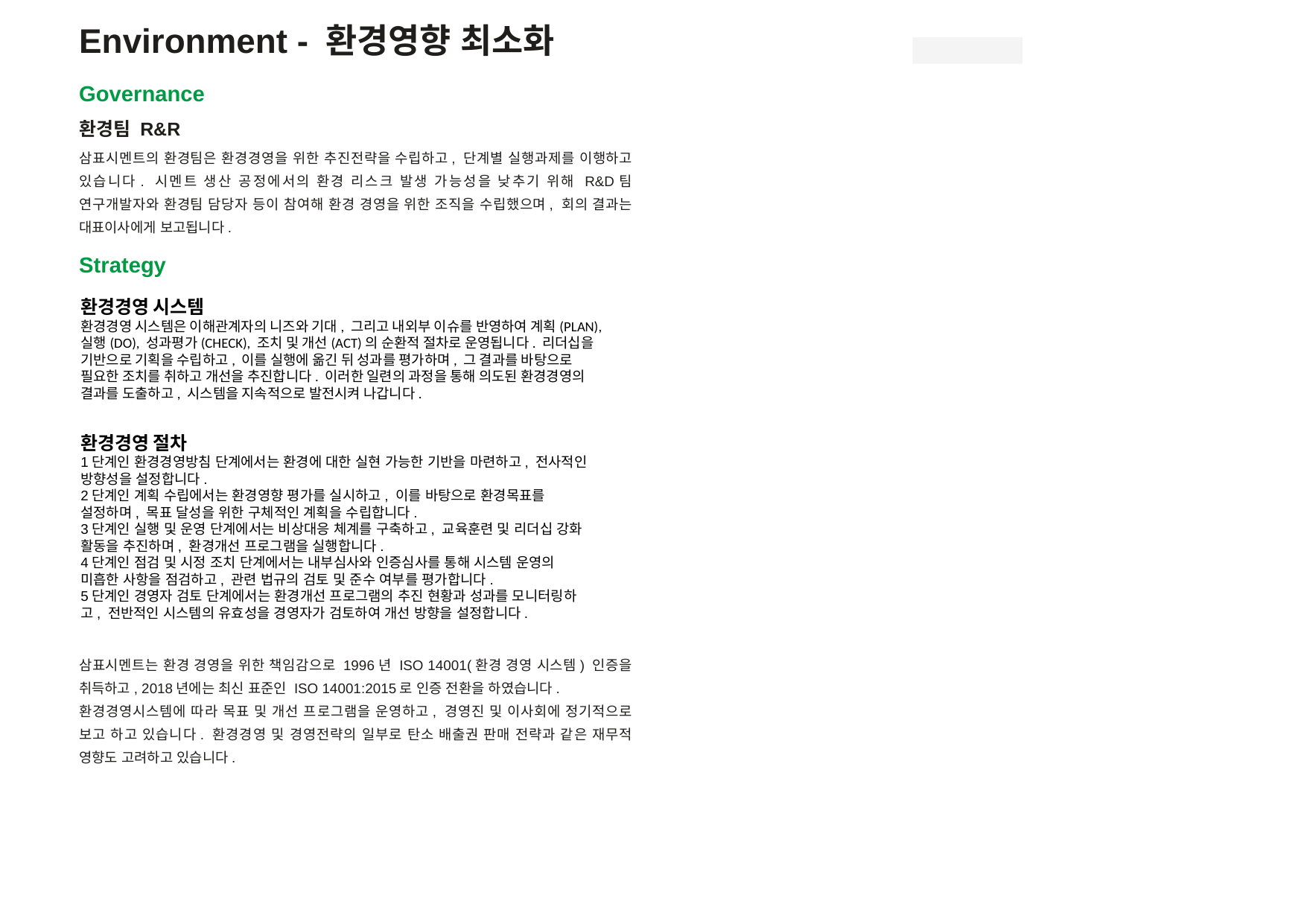

Environment - 환경영향 최소화
Governance
환경팀 R&R
삼표시멘트의 환경팀은 환경경영을 위한 추진전략을 수립하고, 단계별 실행과제를 이행하고 있습니다. 시멘트 생산 공정에서의 환경 리스크 발생 가능성을 낮추기 위해 R&D팀 연구개발자와 환경팀 담당자 등이 참여해 환경 경영을 위한 조직을 수립했으며, 회의 결과는 대표이사에게 보고됩니다.
Strategy
환경경영 시스템
환경경영 시스템은 이해관계자의 니즈와 기대, 그리고 내외부 이슈를 반영하여 계획(PLAN), 실행(DO), 성과평가(CHECK), 조치 및 개선(ACT)의 순환적 절차로 운영됩니다. 리더십을 기반으로 기획을 수립하고, 이를 실행에 옮긴 뒤 성과를 평가하며, 그 결과를 바탕으로 필요한 조치를 취하고 개선을 추진합니다. 이러한 일련의 과정을 통해 의도된 환경경영의 결과를 도출하고, 시스템을 지속적으로 발전시켜 나갑니다.
환경경영 절차
1단계인 환경경영방침 단계에서는 환경에 대한 실현 가능한 기반을 마련하고, 전사적인 방향성을 설정합니다.
2단계인 계획 수립에서는 환경영향 평가를 실시하고, 이를 바탕으로 환경목표를 설정하며, 목표 달성을 위한 구체적인 계획을 수립합니다.
3단계인 실행 및 운영 단계에서는 비상대응 체계를 구축하고, 교육훈련 및 리더십 강화 활동을 추진하며, 환경개선 프로그램을 실행합니다.
4단계인 점검 및 시정 조치 단계에서는 내부심사와 인증심사를 통해 시스템 운영의 미흡한 사항을 점검하고, 관련 법규의 검토 및 준수 여부를 평가합니다.
5단계인 경영자 검토 단계에서는 환경개선 프로그램의 추진 현황과 성과를 모니터링하고, 전반적인 시스템의 유효성을 경영자가 검토하여 개선 방향을 설정합니다.
삼표시멘트는 환경 경영을 위한 책임감으로 1996년 ISO 14001(환경 경영 시스템) 인증을 취득하고, 2018년에는 최신 표준인 ISO 14001:2015로 인증 전환을 하였습니다.
환경경영시스템에 따라 목표 및 개선 프로그램을 운영하고, 경영진 및 이사회에 정기적으로 보고 하고 있습니다. 환경경영 및 경영전략의 일부로 탄소 배출권 판매 전략과 같은 재무적 영향도 고려하고 있습니다.